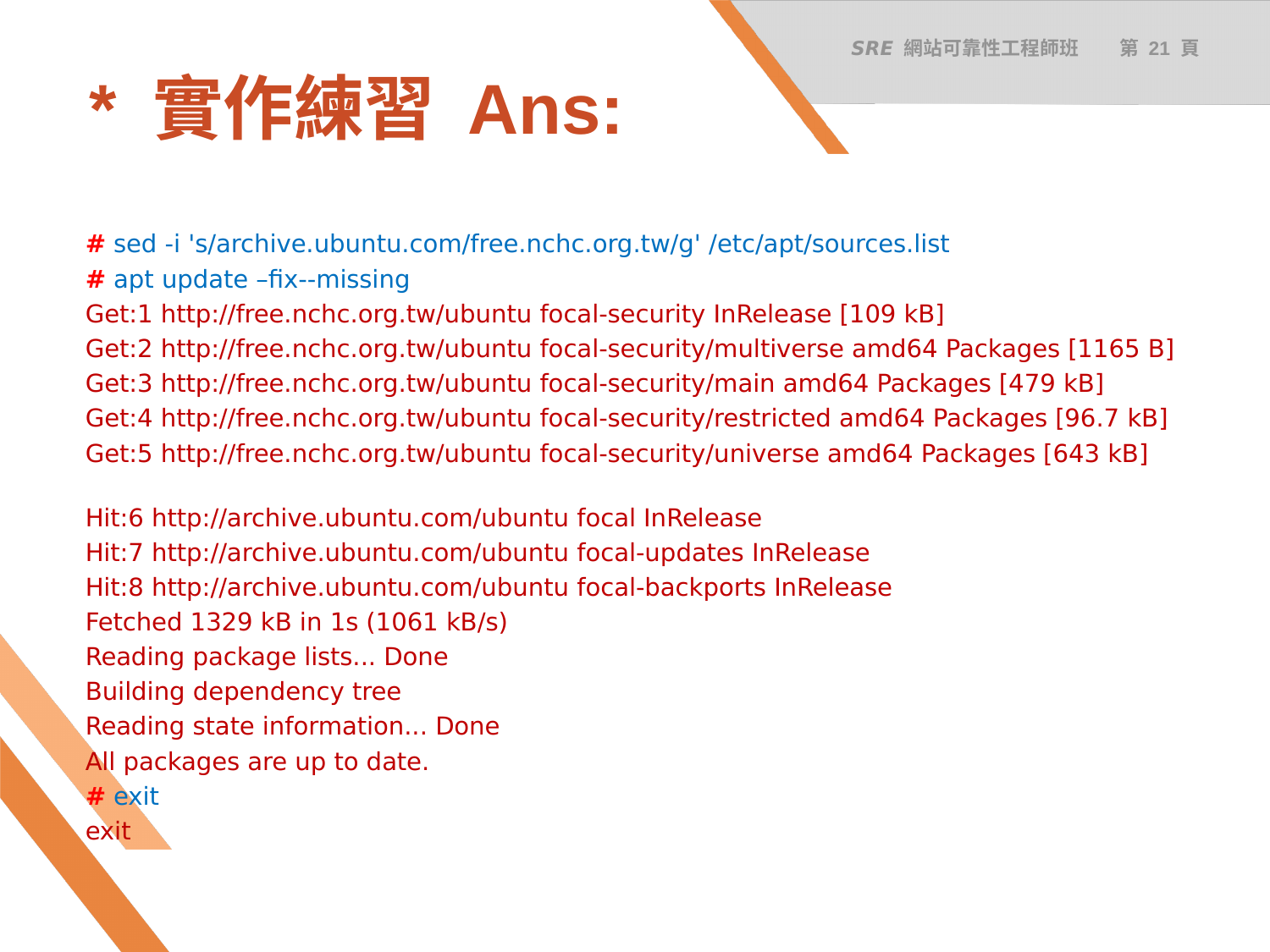

SRE 網站可靠性工程師班
第 21 頁
# * 實作練習 Ans:
# sed -i 's/archive.ubuntu.com/free.nchc.org.tw/g' /etc/apt/sources.list
# apt update –fix--missing
Get:1 http://free.nchc.org.tw/ubuntu focal-security InRelease [109 kB]
Get:2 http://free.nchc.org.tw/ubuntu focal-security/multiverse amd64 Packages [1165 B]
Get:3 http://free.nchc.org.tw/ubuntu focal-security/main amd64 Packages [479 kB]
Get:4 http://free.nchc.org.tw/ubuntu focal-security/restricted amd64 Packages [96.7 kB]
Get:5 http://free.nchc.org.tw/ubuntu focal-security/universe amd64 Packages [643 kB]
Hit:6 http://archive.ubuntu.com/ubuntu focal InRelease
Hit:7 http://archive.ubuntu.com/ubuntu focal-updates InRelease
Hit:8 http://archive.ubuntu.com/ubuntu focal-backports InRelease
Fetched 1329 kB in 1s (1061 kB/s)
Reading package lists... Done
Building dependency tree
Reading state information... Done
All packages are up to date.
# exit
exit